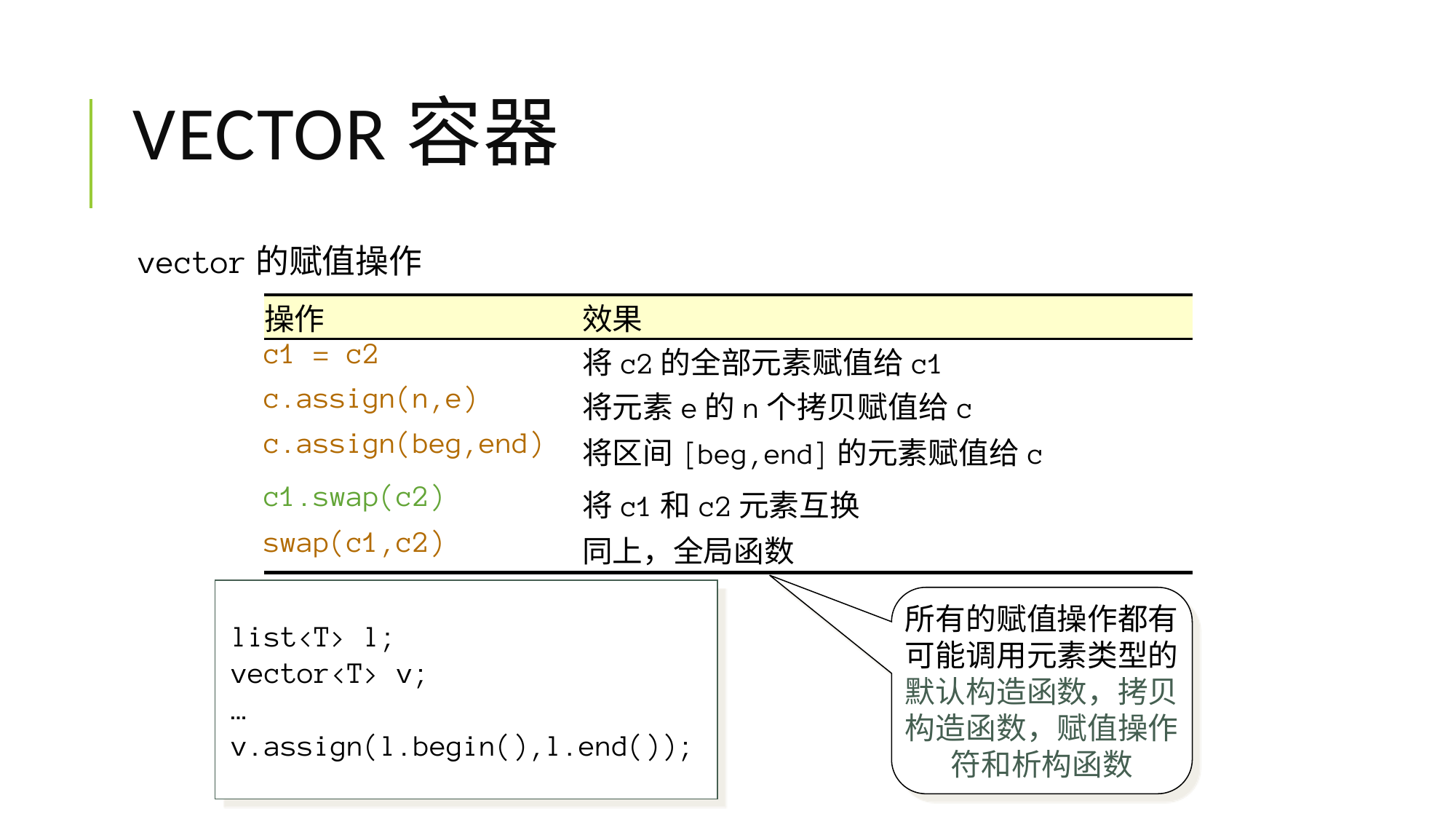

# vector容器
vector的赋值操作
| 操作 | 效果 |
| --- | --- |
| c1 = c2 | 将c2的全部元素赋值给c1 |
| c.assign(n,e) | 将元素e的n个拷贝赋值给c |
| c.assign(beg,end) | 将区间[beg,end]的元素赋值给c |
| c1.swap(c2) | 将c1和c2元素互换 |
| swap(c1,c2) | 同上，全局函数 |

 list<T> l;
 vector<T> v;
 …
 v.assign(l.begin(),l.end());

所有的赋值操作都有可能调用元素类型的默认构造函数，拷贝构造函数，赋值操作符和析构函数